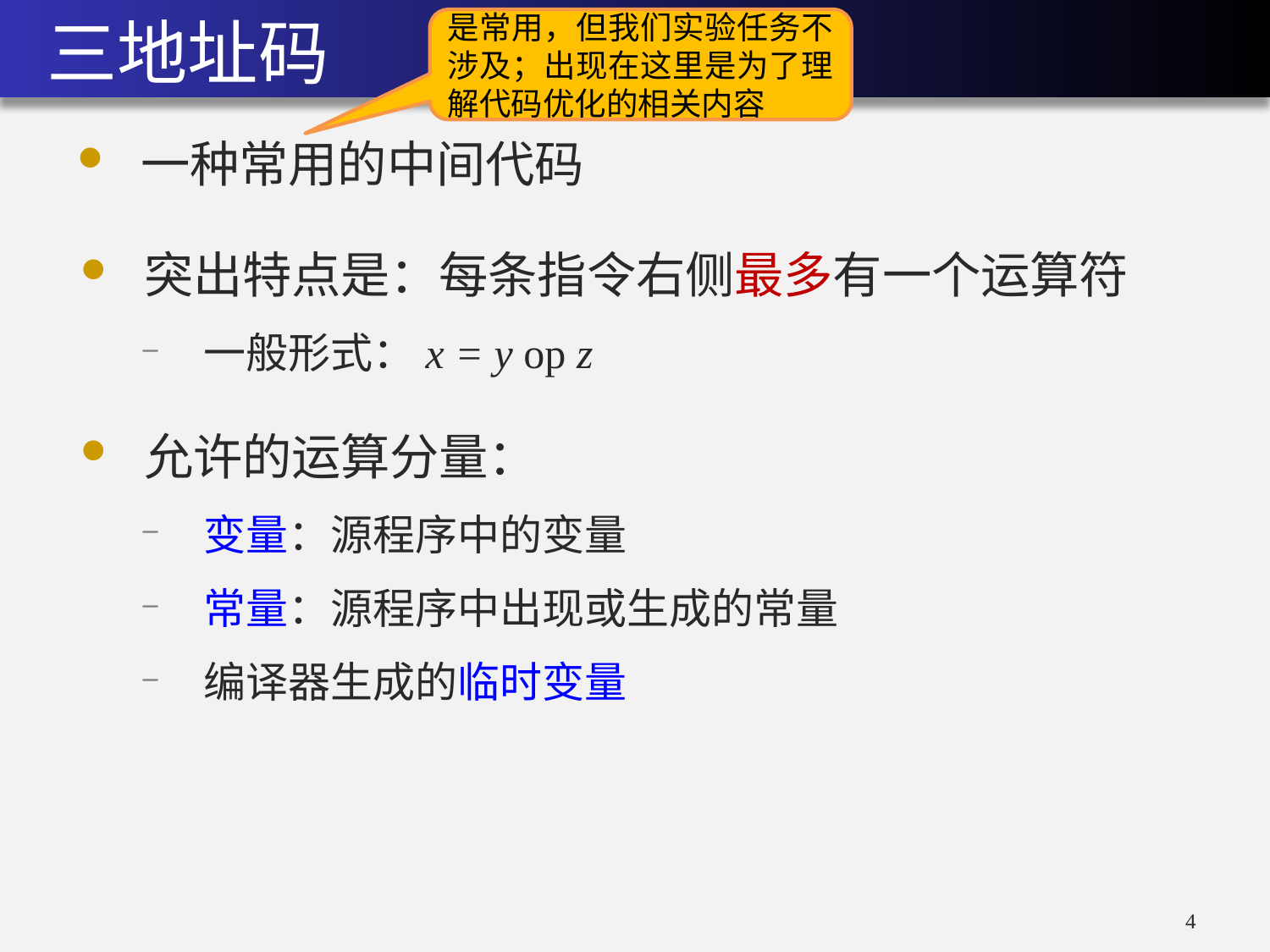

三地址码
是常用，但我们实验任务不涉及；出现在这里是为了理解代码优化的相关内容
一种常用的中间代码
突出特点是：每条指令右侧最多有一个运算符
一般形式：x = y op z
允许的运算分量：
变量：源程序中的变量
常量：源程序中出现或生成的常量
编译器生成的临时变量
4